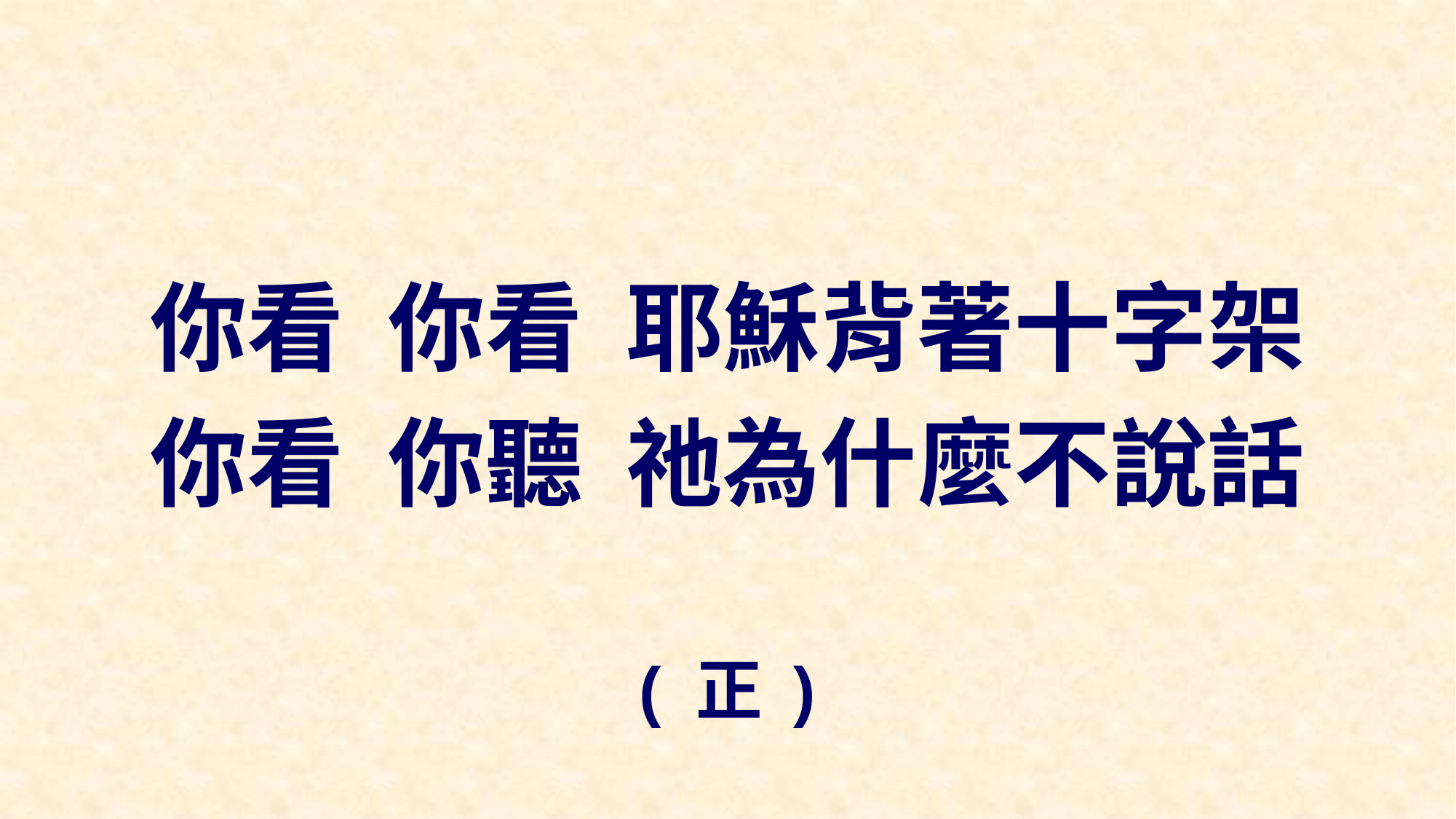

你看  你看  耶穌背著十字架
你看  你聽  祂為什麼不說話
( 正 )